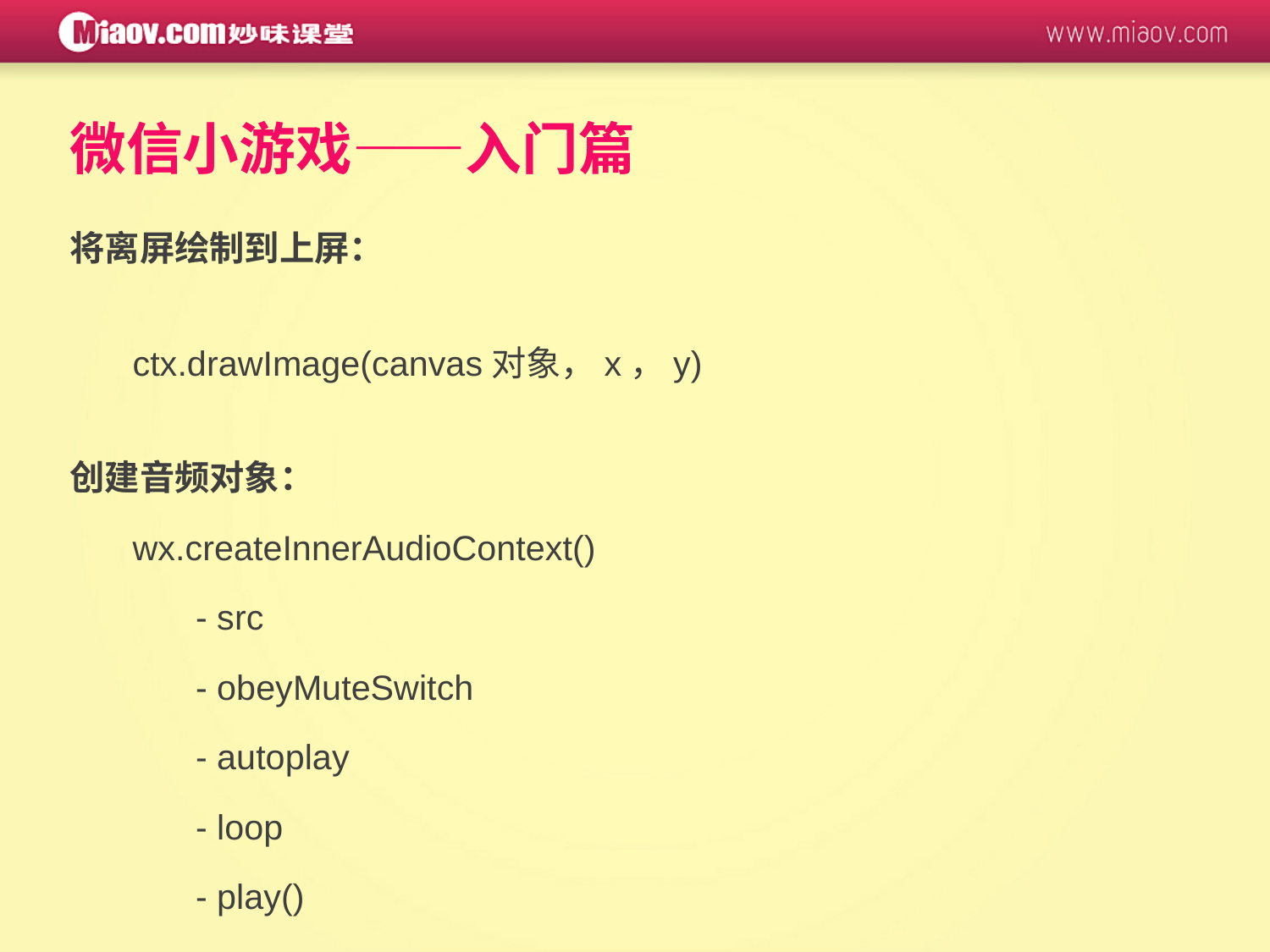

微信小游戏——入门篇

将离屏绘制到上屏：

ctx.drawImage(canvas对象，x，y)

创建音频对象：
wx.createInnerAudioContext()
	- src
	- obeyMuteSwitch
	- autoplay
	- loop
	- play()